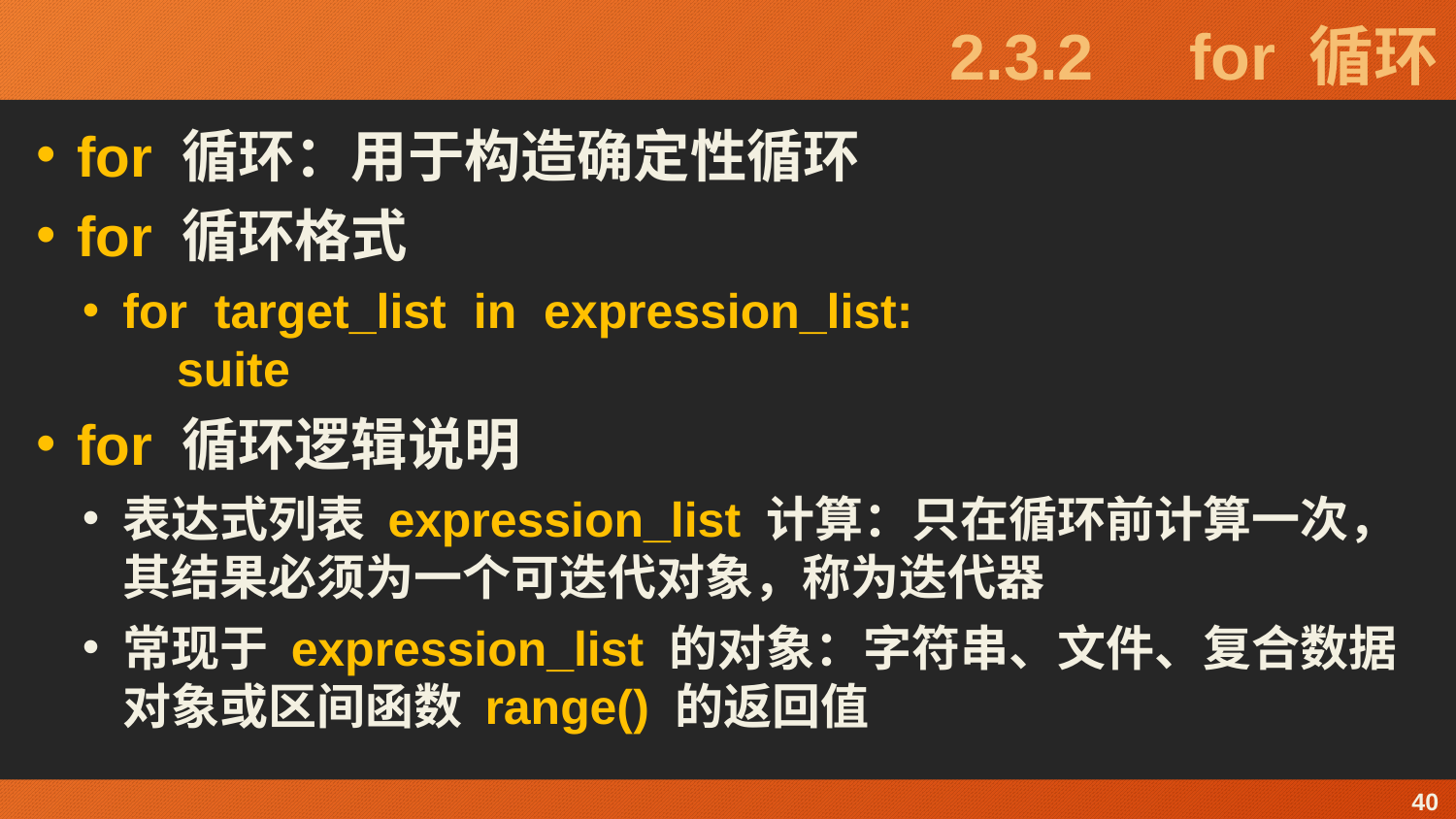

# 2.3.2　for 循环
for 循环：用于构造确定性循环
for 循环格式
for  target_list  in  expression_list:
    suite
for 循环逻辑说明
表达式列表 expression_list 计算：只在循环前计算一次，其结果必须为一个可迭代对象，称为迭代器
常现于 expression_list 的对象：字符串、文件、复合数据对象或区间函数 range() 的返回值
40